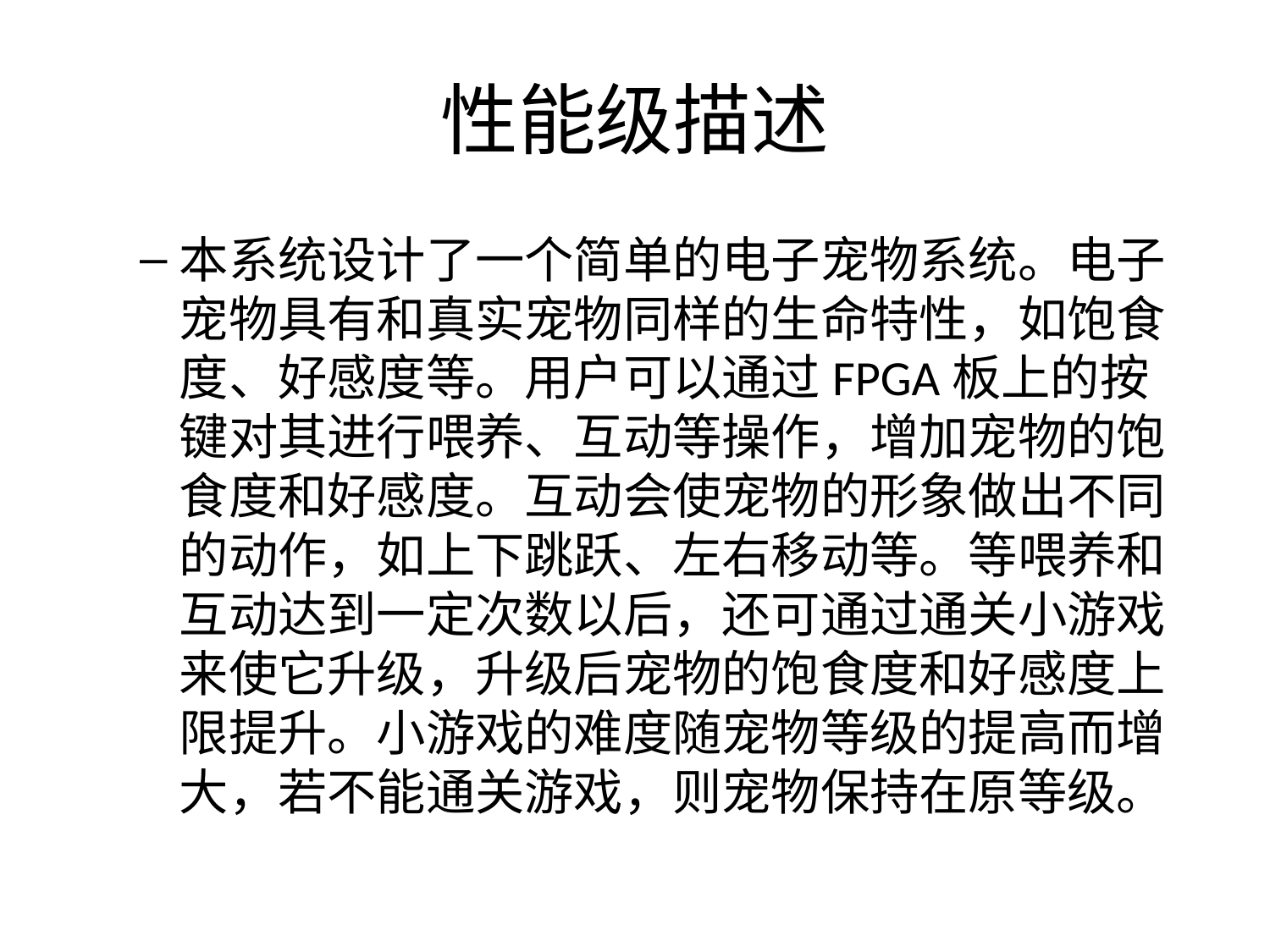

# 性能级描述
本系统设计了一个简单的电子宠物系统。电子宠物具有和真实宠物同样的生命特性，如饱食度、好感度等。用户可以通过FPGA板上的按键对其进行喂养、互动等操作，增加宠物的饱食度和好感度。互动会使宠物的形象做出不同的动作，如上下跳跃、左右移动等。等喂养和互动达到一定次数以后，还可通过通关小游戏来使它升级，升级后宠物的饱食度和好感度上限提升。小游戏的难度随宠物等级的提高而增大，若不能通关游戏，则宠物保持在原等级。